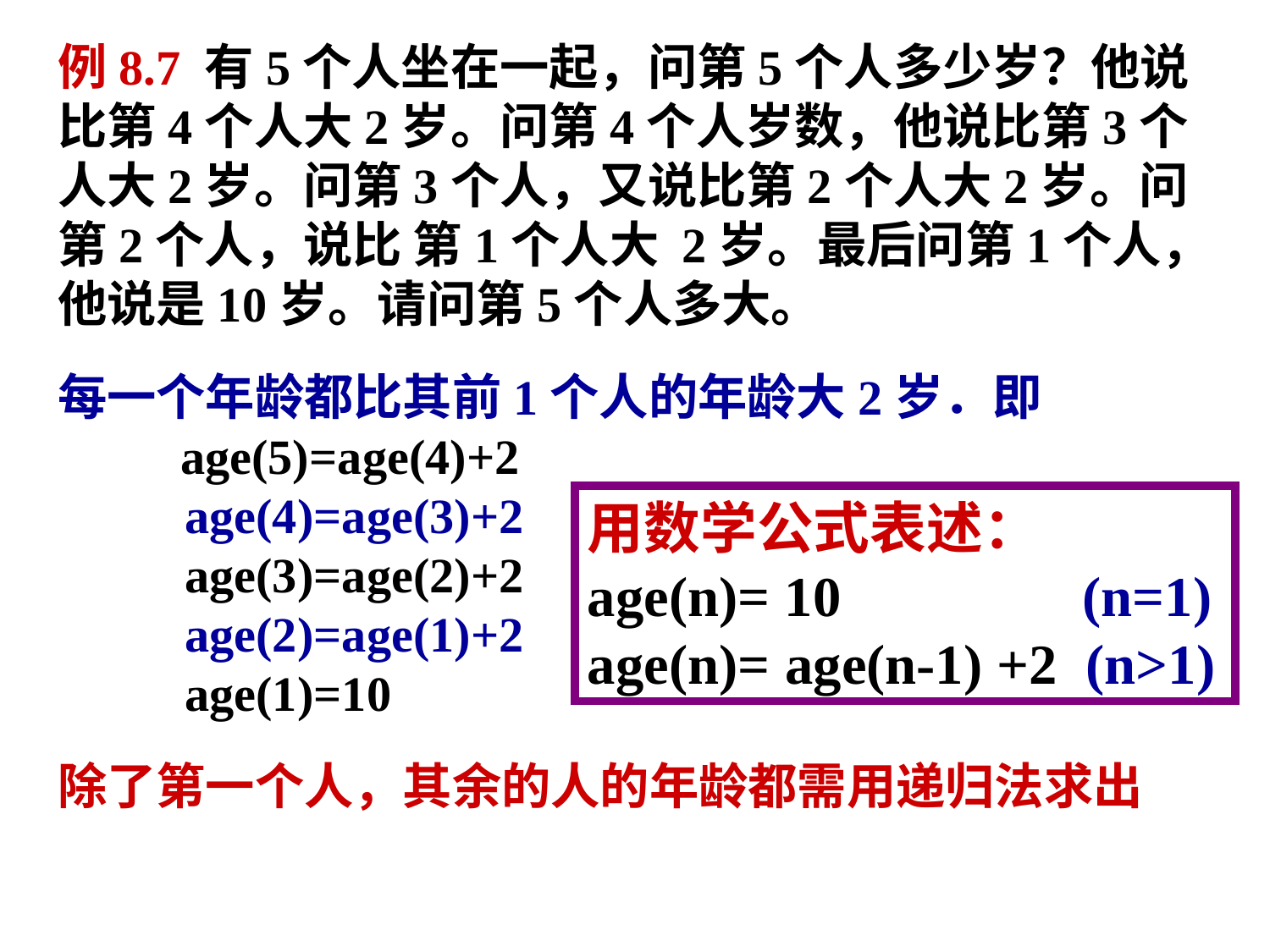

例8.7 有5个人坐在一起，问第5个人多少岁？他说比第4个人大2岁。问第4个人岁数，他说比第3个人大2岁。问第3个人，又说比第2个人大2岁。问第2个人，说比 第1个人大 2岁。最后问第1个人，他说是10岁。请问第5个人多大。

每一个年龄都比其前1个人的年龄大2岁．即
          age(5)=age(4)+2
 	age(4)=age(3)+2
	age(3)=age(2)+2
	age(2)=age(1)+2
	age(1)=10

除了第一个人，其余的人的年龄都需用递归法求出
用数学公式表述：
age(n)= 10                 (n=1)
age(n)= age(n-1) +2  (n>1)